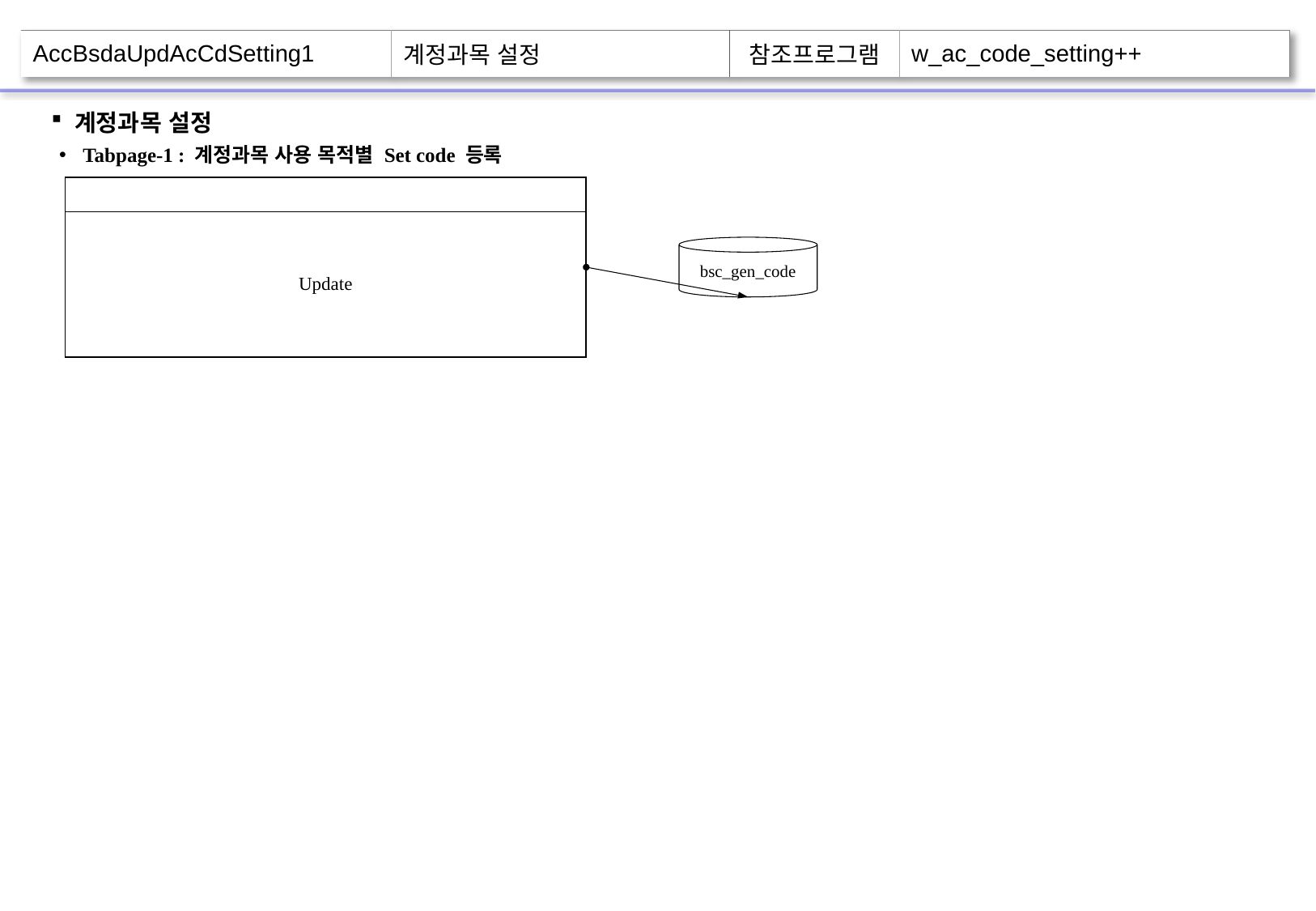

| AccBsdaUpdAcCdSetting1 | 계정과목 설정 | 참조프로그램 | w\_ac\_code\_setting++ |
| --- | --- | --- | --- |
계정과목 설정
Tabpage-1 : 계정과목 사용 목적별 Set code 등록
|  |
| --- |
| Update |
bsc_gen_code